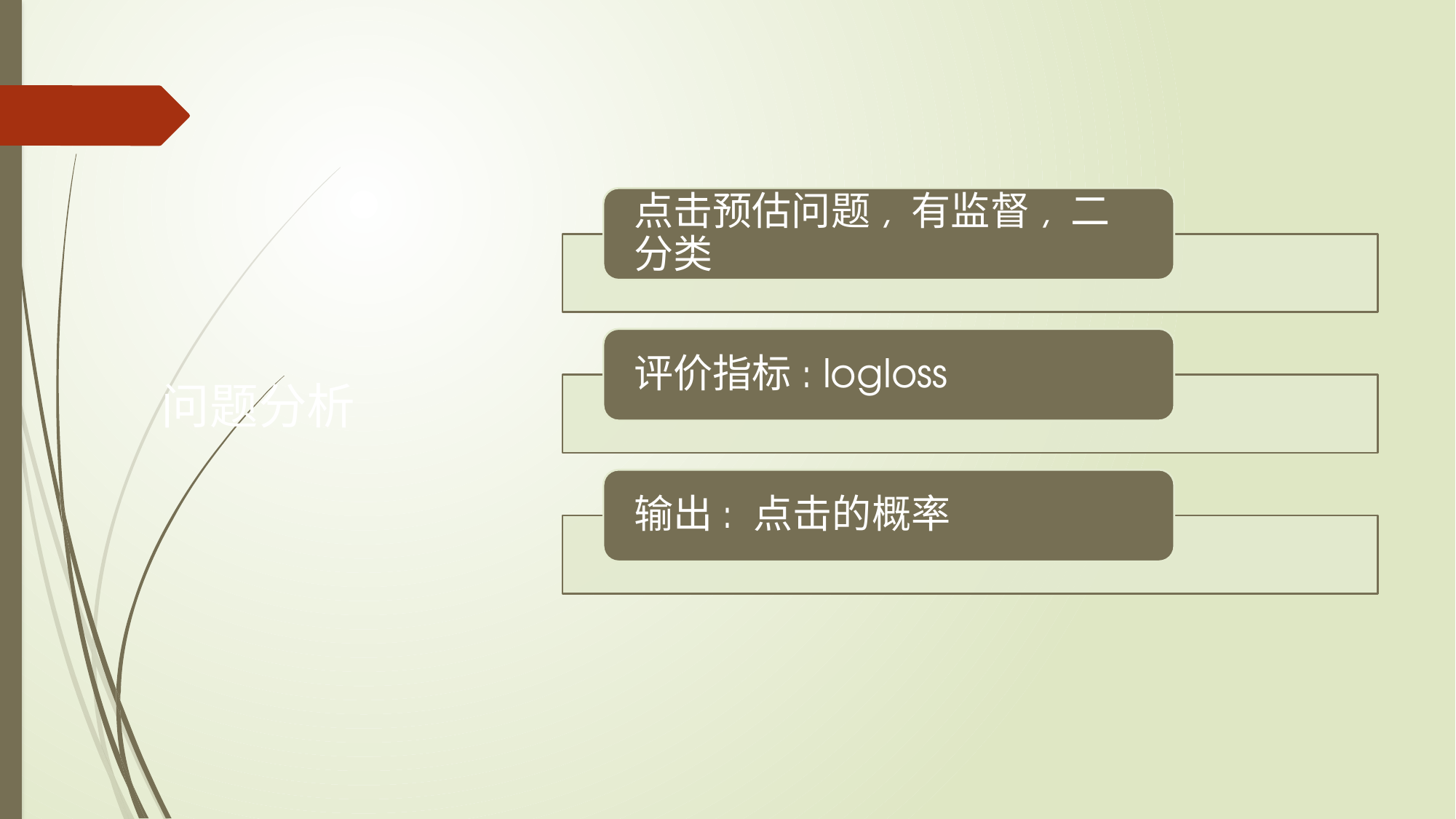

点击预估问题, 有监督, 二分类
评价指标: logloss
输出: 点击的概率
# 问题分析